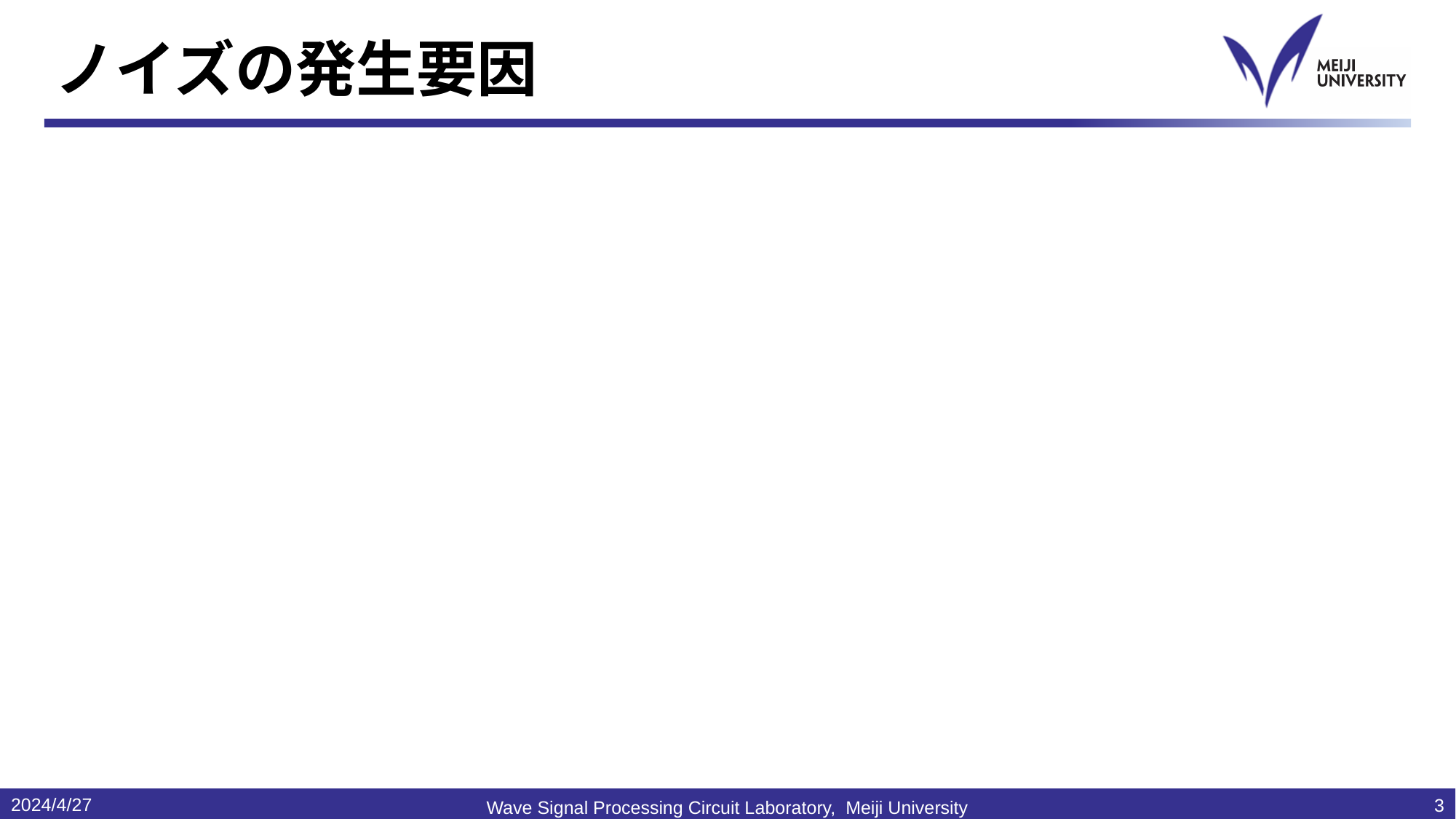

# ノイズの発生要因
2024/4/27
3
Wave Signal Processing Circuit Laboratory,  Meiji University